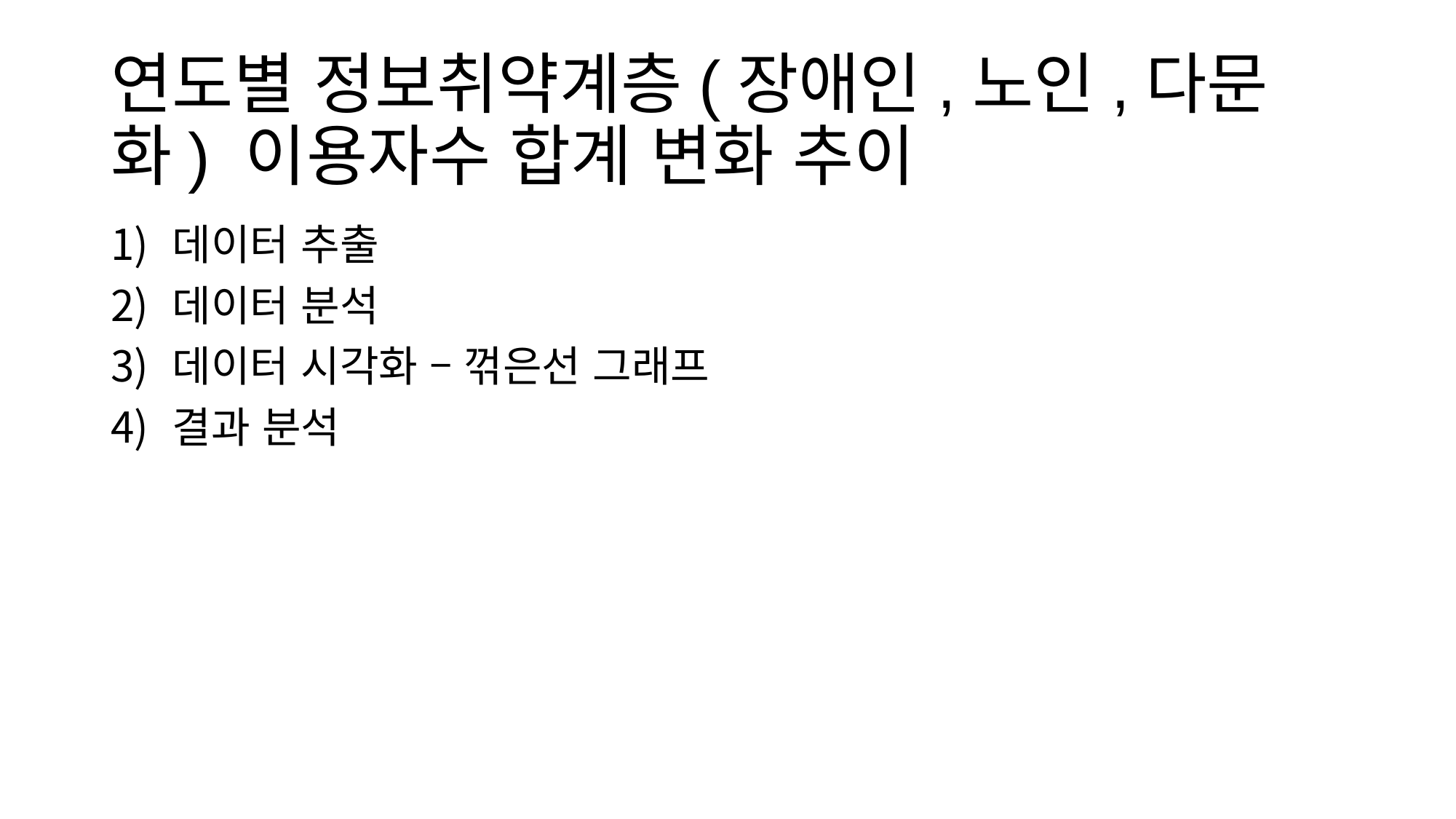

# 연도별 정보취약계층(장애인,노인,다문화) 이용자수 합계 변화 추이
데이터 추출
데이터 분석
데이터 시각화 – 꺾은선 그래프
결과 분석